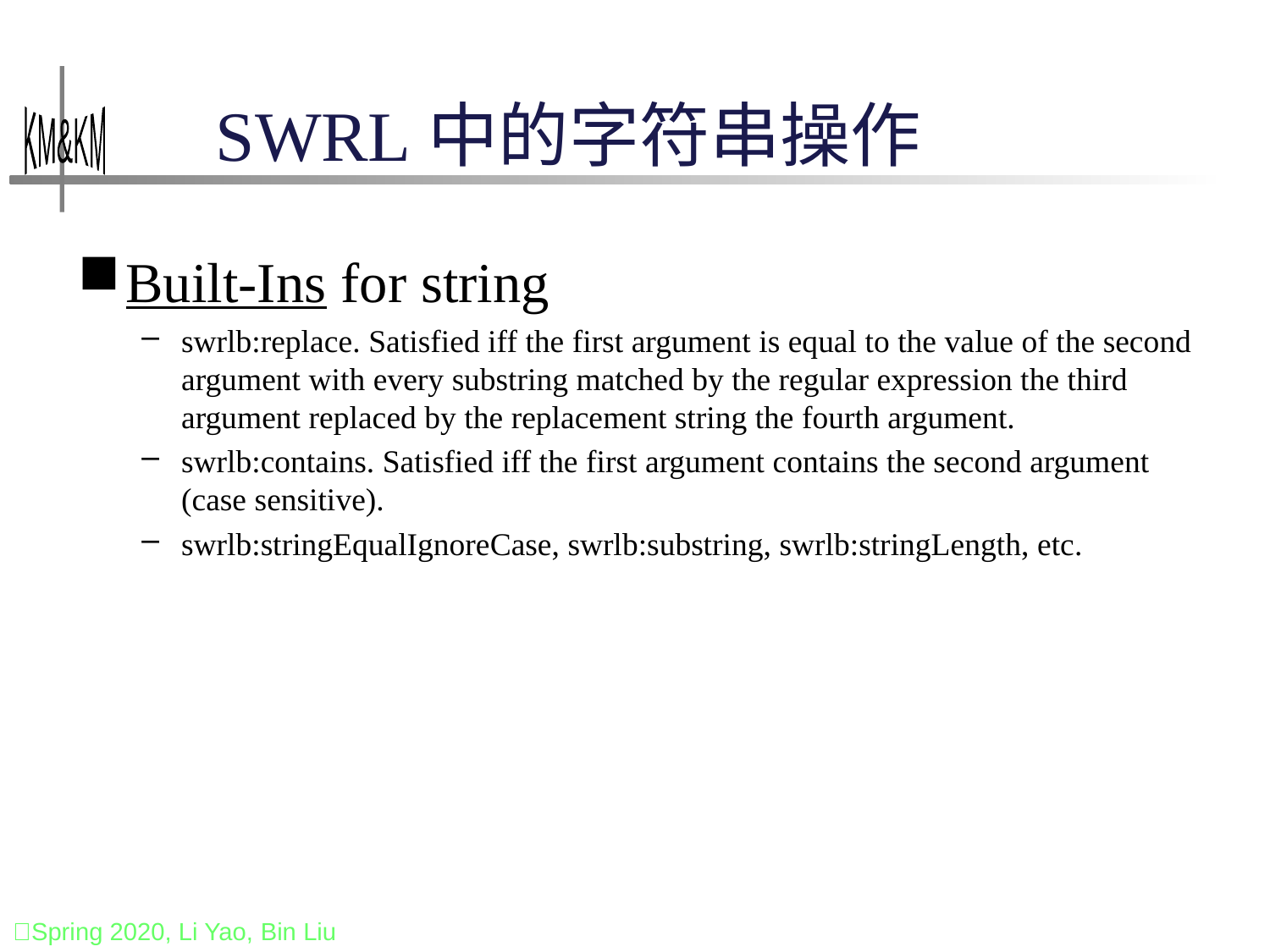

# SWRL中的字符串操作
Built-Ins for string
swrlb:replace. Satisfied iff the first argument is equal to the value of the second argument with every substring matched by the regular expression the third argument replaced by the replacement string the fourth argument.
swrlb:contains. Satisfied iff the first argument contains the second argument (case sensitive).
swrlb:stringEqualIgnoreCase, swrlb:substring, swrlb:stringLength, etc.